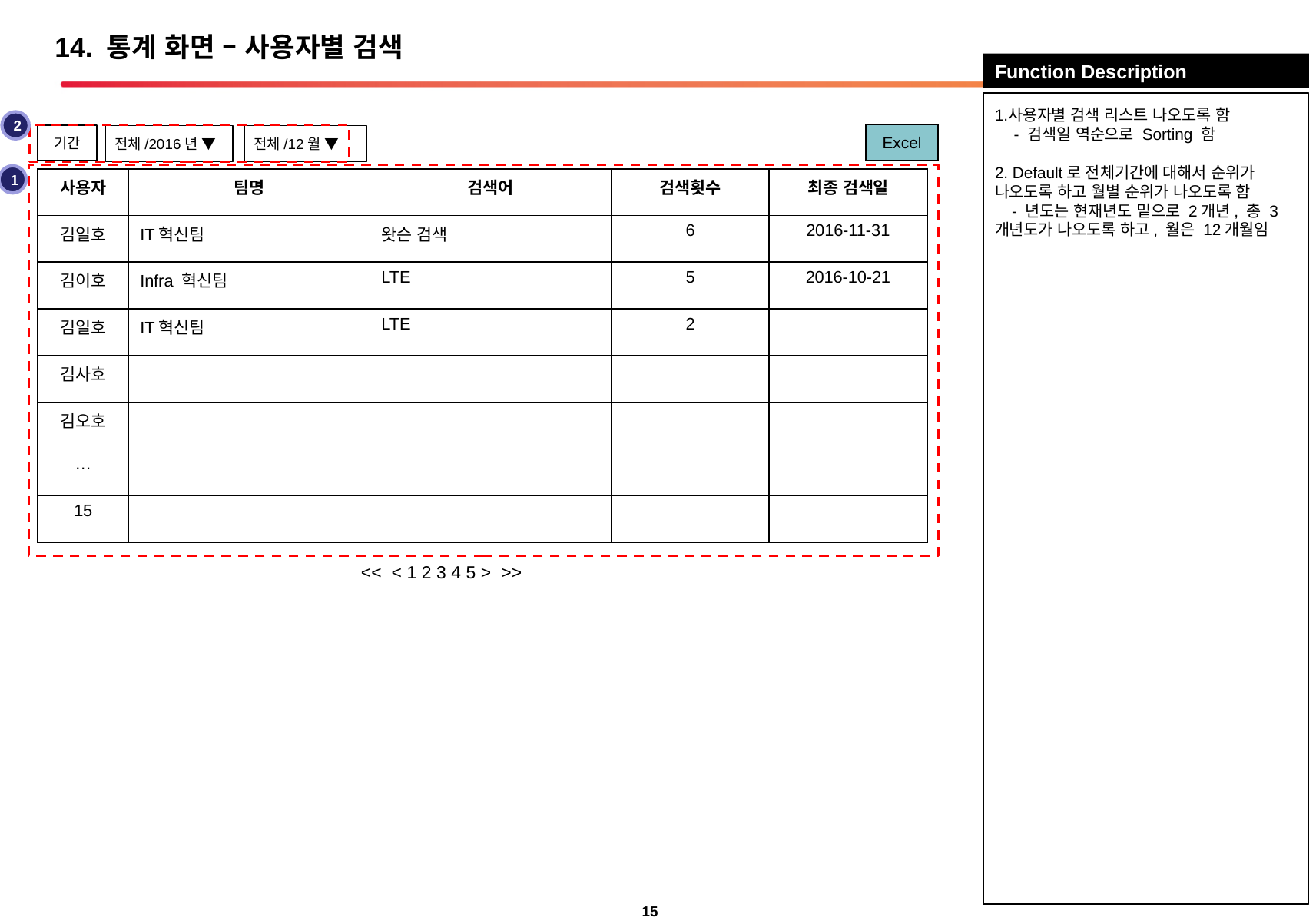

# 14. 통계 화면 – 사용자별 검색
Function Description

사용자별 검색 리스트 나오도록 함
 - 검색일 역순으로 Sorting 함

2. Default로 전체기간에 대해서 순위가 나오도록 하고 월별 순위가 나오도록 함
   - 년도는 현재년도 밑으로 2개년, 총 3개년도가 나오도록 하고, 월은 12개월임
2
Excel

기간
전체/2016년 ▼
전체/12월 ▼

1
| 사용자 | 팀명 | 검색어 | 검색횟수 | 최종 검색일 |
| --- | --- | --- | --- | --- |
| 김일호 | IT혁신팀 | 왓슨 검색 | 6 | 2016-11-31 |
| 김이호 | Infra 혁신팀 | LTE | 5 | 2016-10-21 |
| 김일호 | IT혁신팀 | LTE | 2 |  |
| 김사호 |  |  |  |  |
| 김오호 |  |  |  |  |
| … |  |  |  |  |
| 15 |  |  |  |  |
<<  < 1 2 3 4 5 >  >>